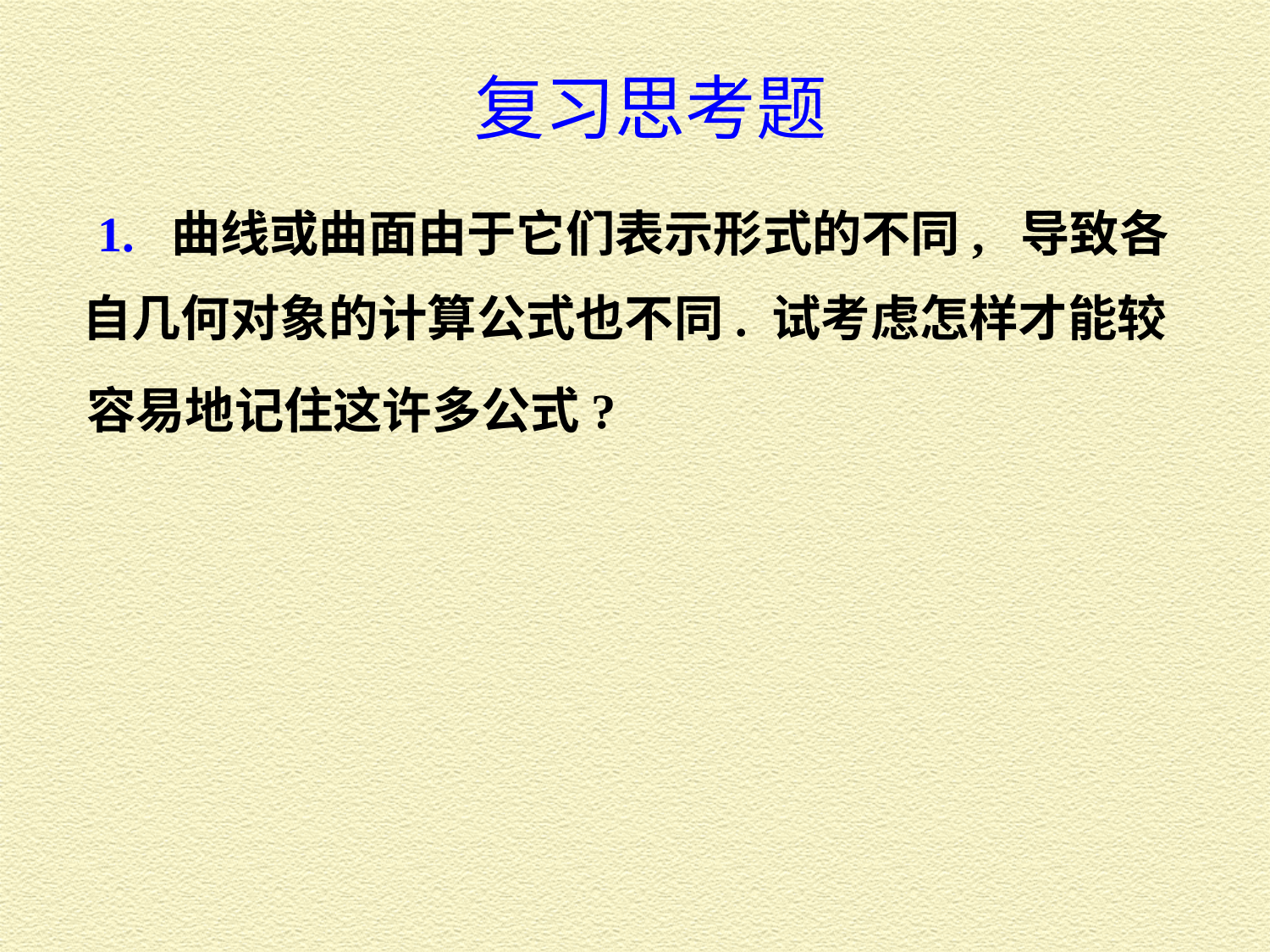

复习思考题
1.  曲线或曲面由于它们表示形式的不同,  导致各
容易地记住这许多公式?
自几何对象的计算公式也不同. 试考虑怎样才能较